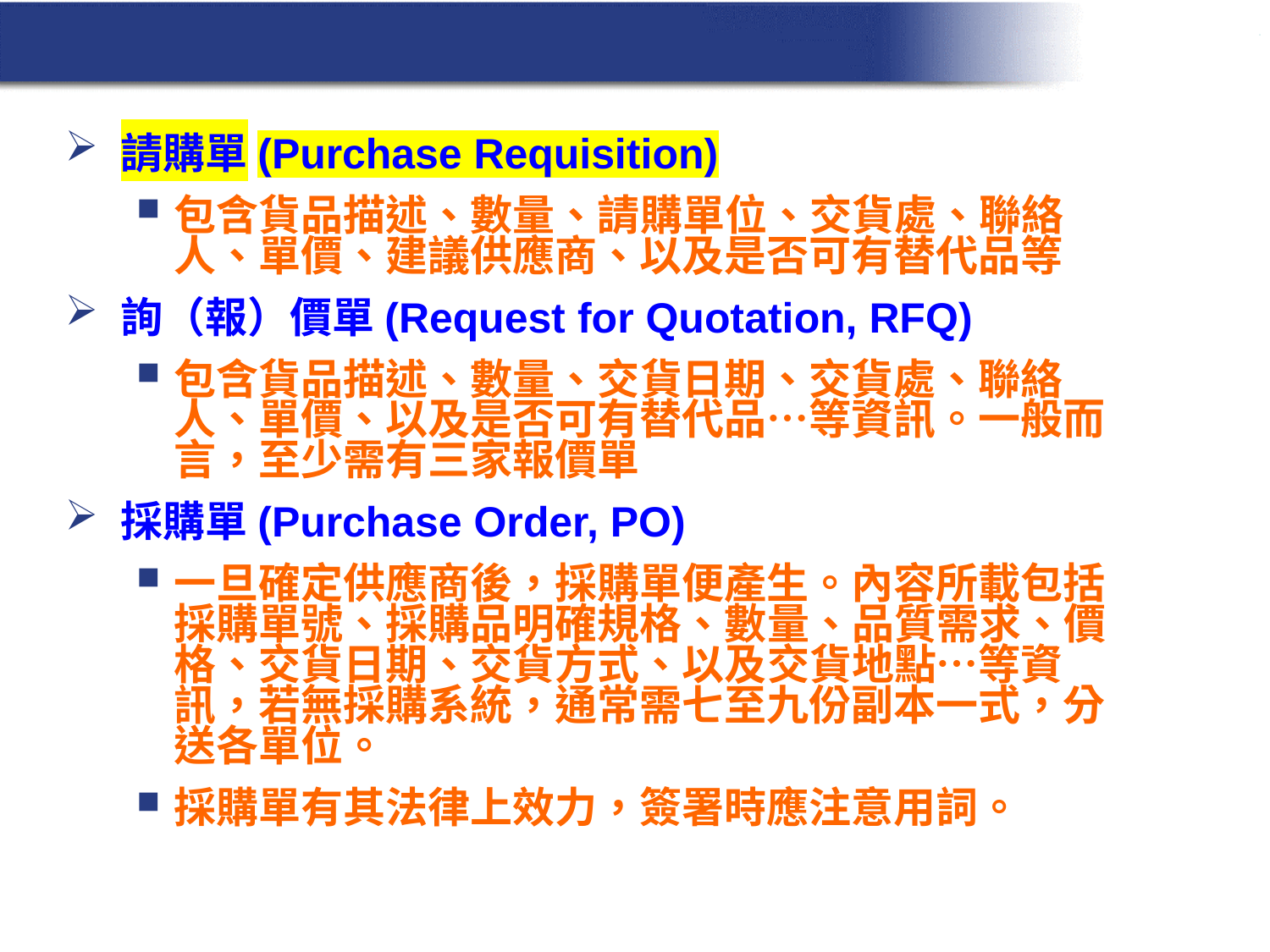

# 採購流程產生之相關文件(1/2)
請購單(Purchase Requisition)
包含貨品描述、數量、請購單位、交貨處、聯絡人、單價、建議供應商、以及是否可有替代品等
詢（報）價單(Request for Quotation, RFQ)
包含貨品描述、數量、交貨日期、交貨處、聯絡人、單價、以及是否可有替代品…等資訊。一般而言，至少需有三家報價單
採購單(Purchase Order, PO)
一旦確定供應商後，採購單便產生。內容所載包括採購單號、採購品明確規格、數量、品質需求、價格、交貨日期、交貨方式、以及交貨地點…等資訊，若無採購系統，通常需七至九份副本一式，分送各單位。
採購單有其法律上效力，簽署時應注意用詞。